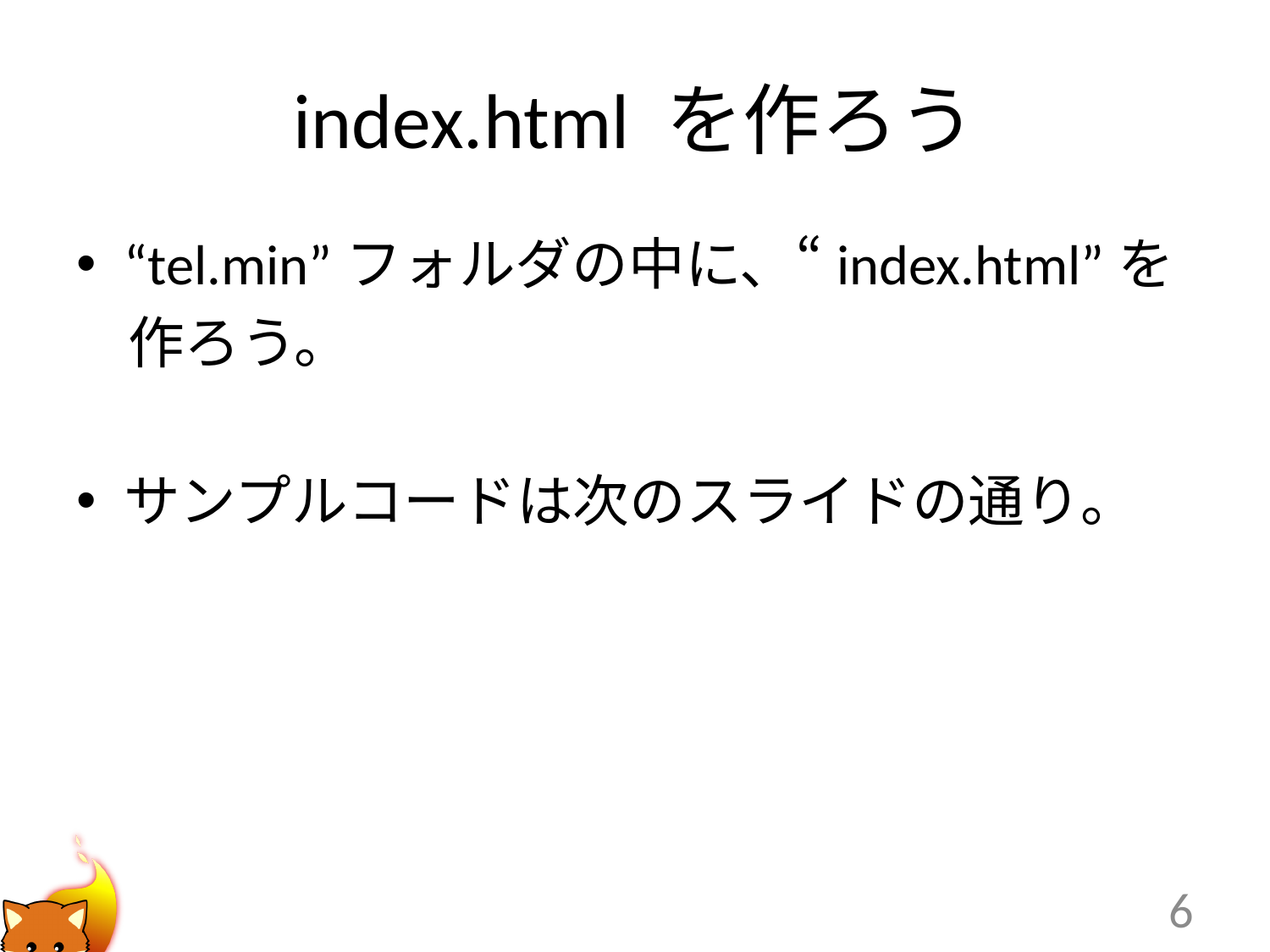

# index.html を作ろう
“tel.min”フォルダの中に、“index.html”を
   作ろう。

サンプルコードは次のスライドの通り。
6